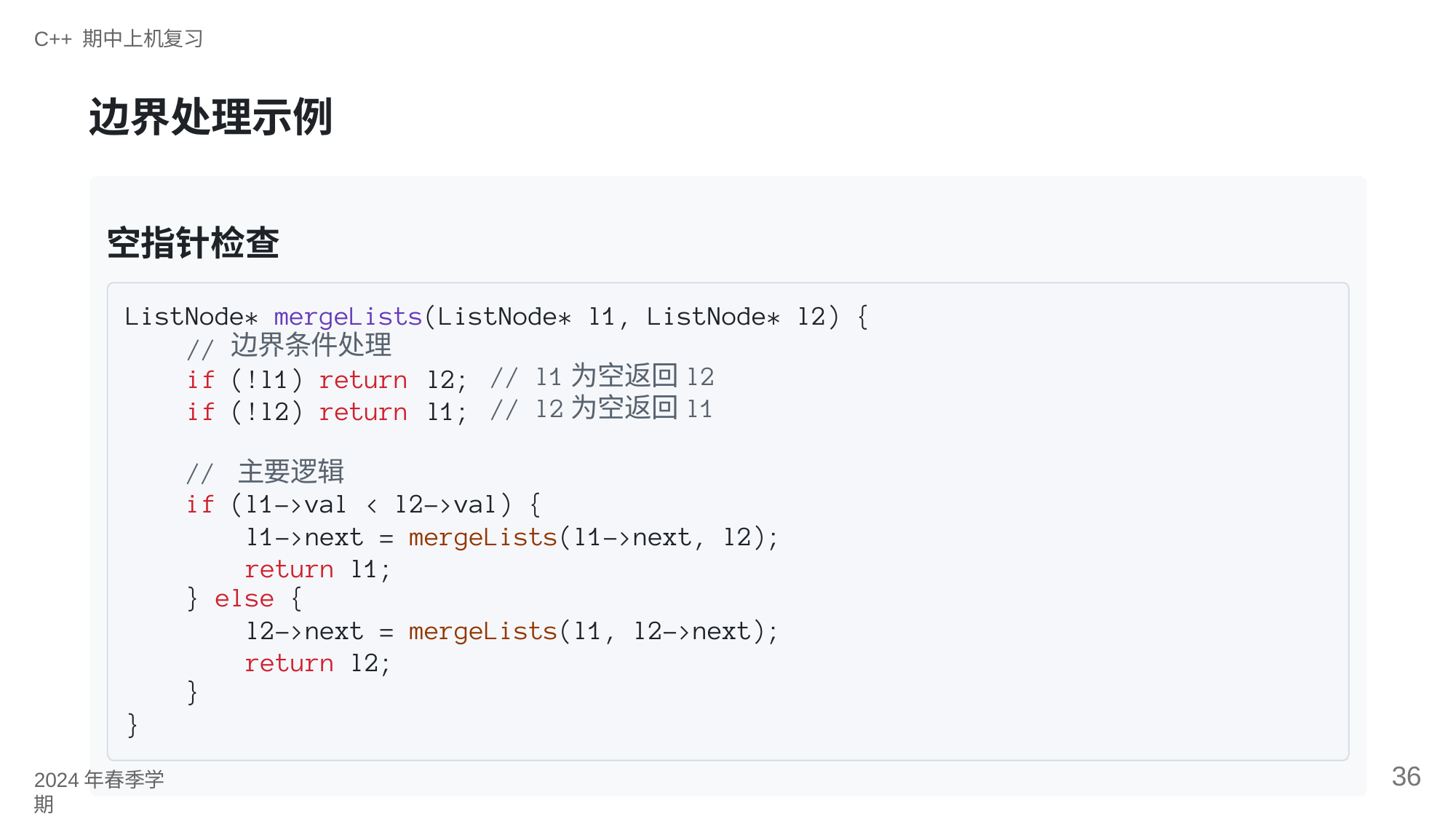

C++ 期中上机复习
# 边界处理示例

空指针检查
ListNode* mergeLists(ListNode* l1, ListNode* l2) {
| // | 边界条件处理 |  |  |
| --- | --- | --- | --- |
| if | (!l1) return | l2; | // l1为空返回l2 |
| if | (!l2) return | l1; | // l2为空返回l1 |
// 主要逻辑
if (l1->val < l2->val) {
l1->next = mergeLists(l1->next, l2); return l1;
} else {
l2->next = mergeLists(l1, l2->next); return l2;
}
}
36
2024年春季学期